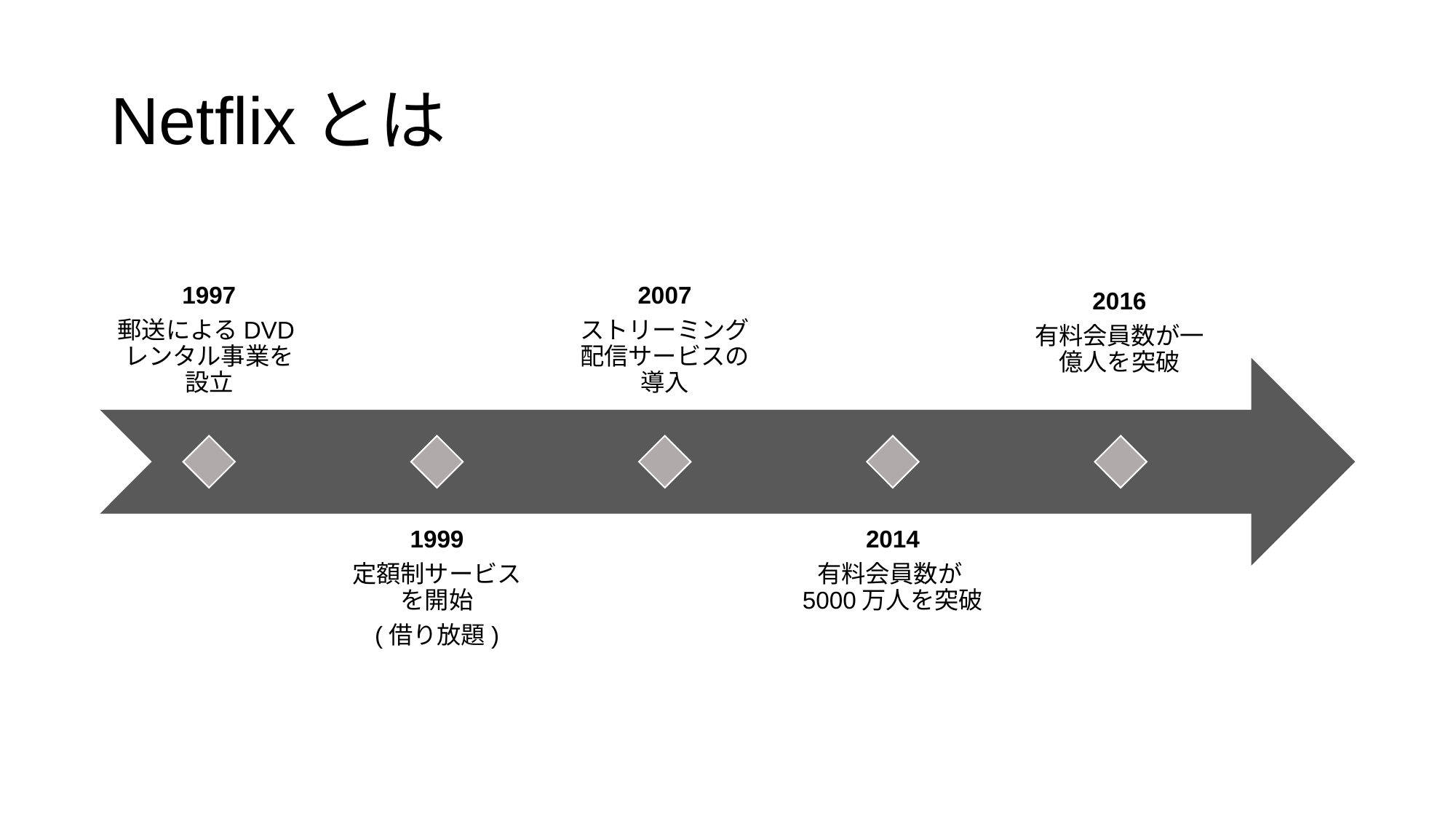

# Netflixとは
1997
郵送によるDVDレンタル事業を設立
1999
定額制サービスを開始
(借り放題)
2007
ストリーミング配信サービスの導入
2014
有料会員数が5000万人を突破
2016
有料会員数が一億人を突破